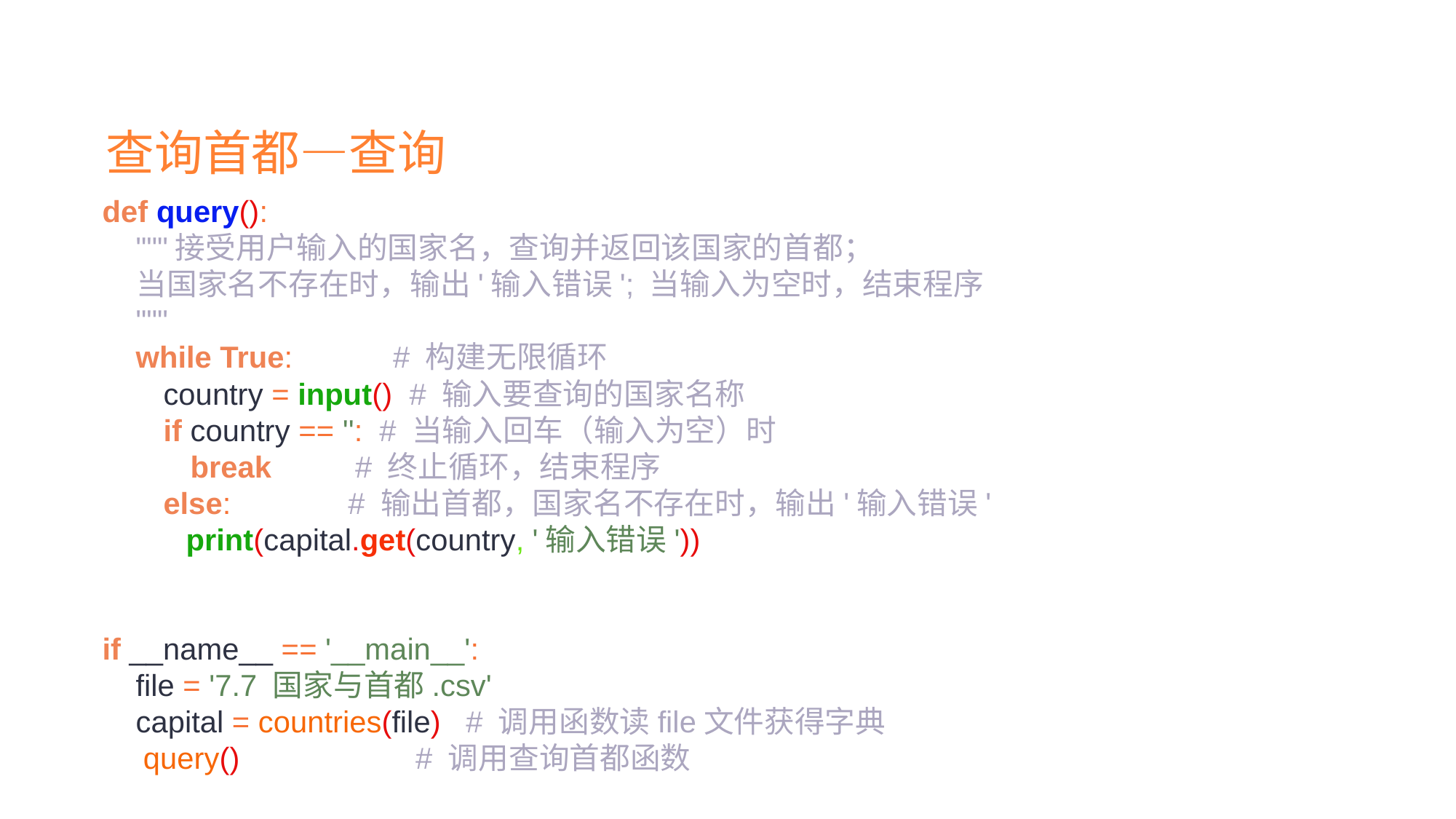

查询首都—查询
def query():
    """接受用户输入的国家名，查询并返回该国家的首都；
    当国家名不存在时，输出'输入错误'; 当输入为空时，结束程序
    """
    while True:            # 构建无限循环
        country = input()  # 输入要查询的国家名称
        if country == '':  # 当输入回车（输入为空）时
            break          # 终止循环，结束程序
        else:              # 输出首都，国家名不存在时，输出'输入错误'
          print(capital.get(country, '输入错误'))
if __name__ == '__main__':
    file = '7.7 国家与首都.csv'
    capital = countries(file)   # 调用函数读file文件获得字典
     query()                     # 调用查询首都函数